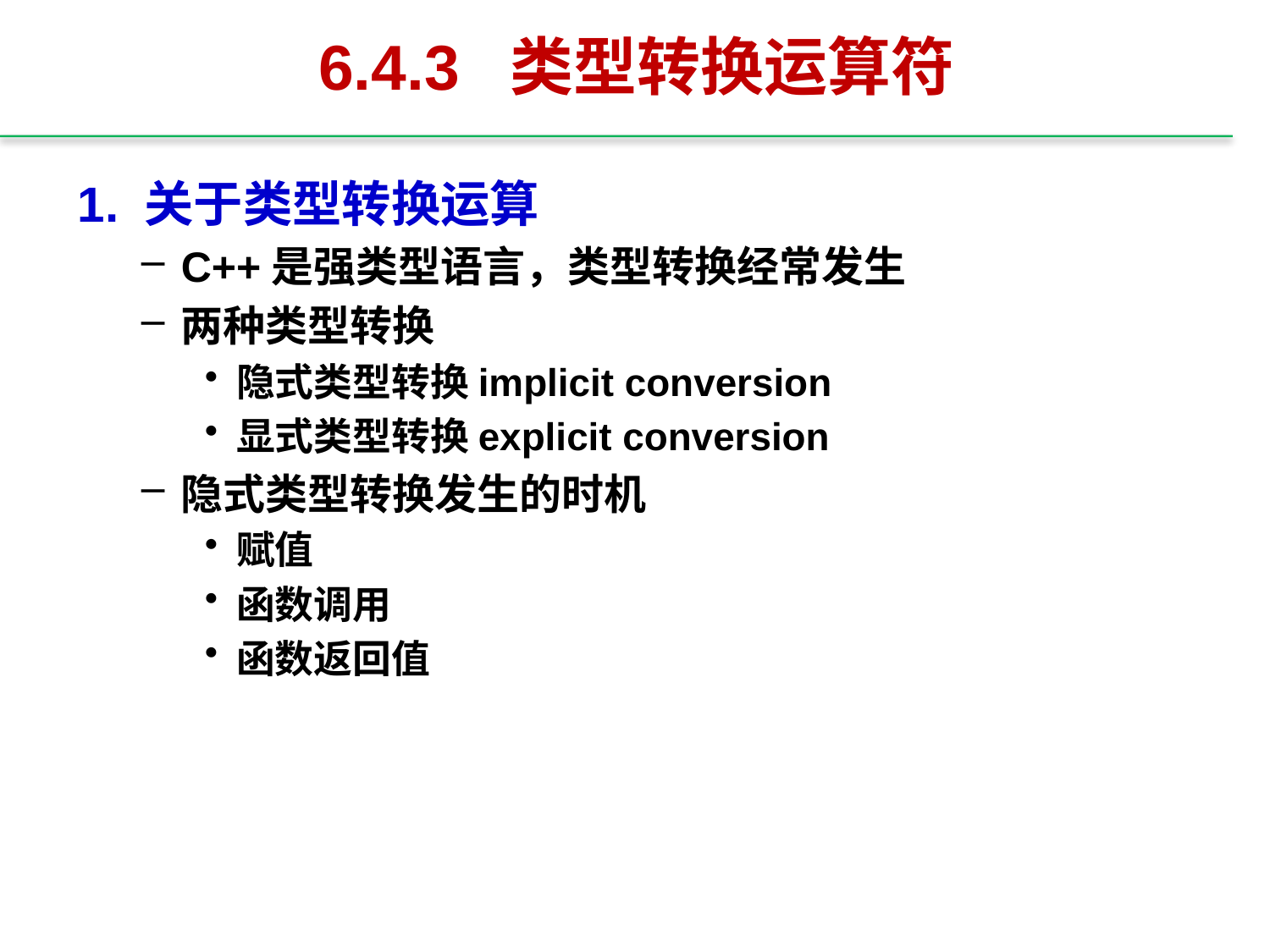

# 6.4.3  类型转换运算符
1. 关于类型转换运算
C++是强类型语言，类型转换经常发生
两种类型转换
隐式类型转换implicit conversion
显式类型转换explicit conversion
隐式类型转换发生的时机
赋值
函数调用
函数返回值